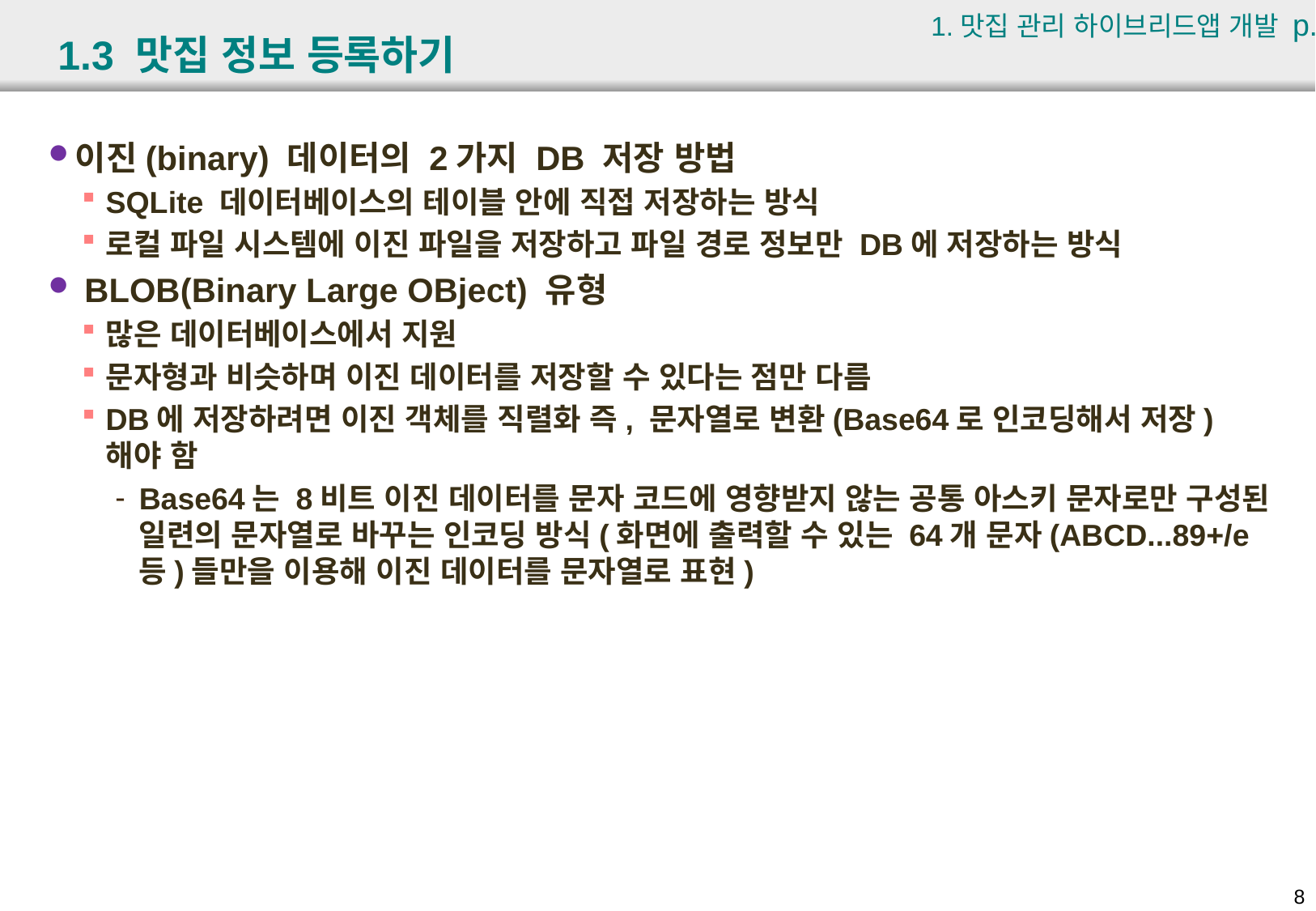

1.맛집 관리 하이브리드앱 개발 p.623
# 1.3 맛집 정보 등록하기
이진(binary) 데이터의 2가지 DB 저장 방법
SQLite 데이터베이스의 테이블 안에 직접 저장하는 방식
로컬 파일 시스템에 이진 파일을 저장하고 파일 경로 정보만 DB에 저장하는 방식
 BLOB(Binary Large OBject) 유형
많은 데이터베이스에서 지원
문자형과 비슷하며 이진 데이터를 저장할 수 있다는 점만 다름
DB에 저장하려면 이진 객체를 직렬화 즉, 문자열로 변환(Base64로 인코딩해서 저장)해야 함
Base64는 8비트 이진 데이터를 문자 코드에 영향받지 않는 공통 아스키 문자로만 구성된 일련의 문자열로 바꾸는 인코딩 방식(화면에 출력할 수 있는 64개 문자(ABCD...89+/e 등)들만을 이용해 이진 데이터를 문자열로 표현)